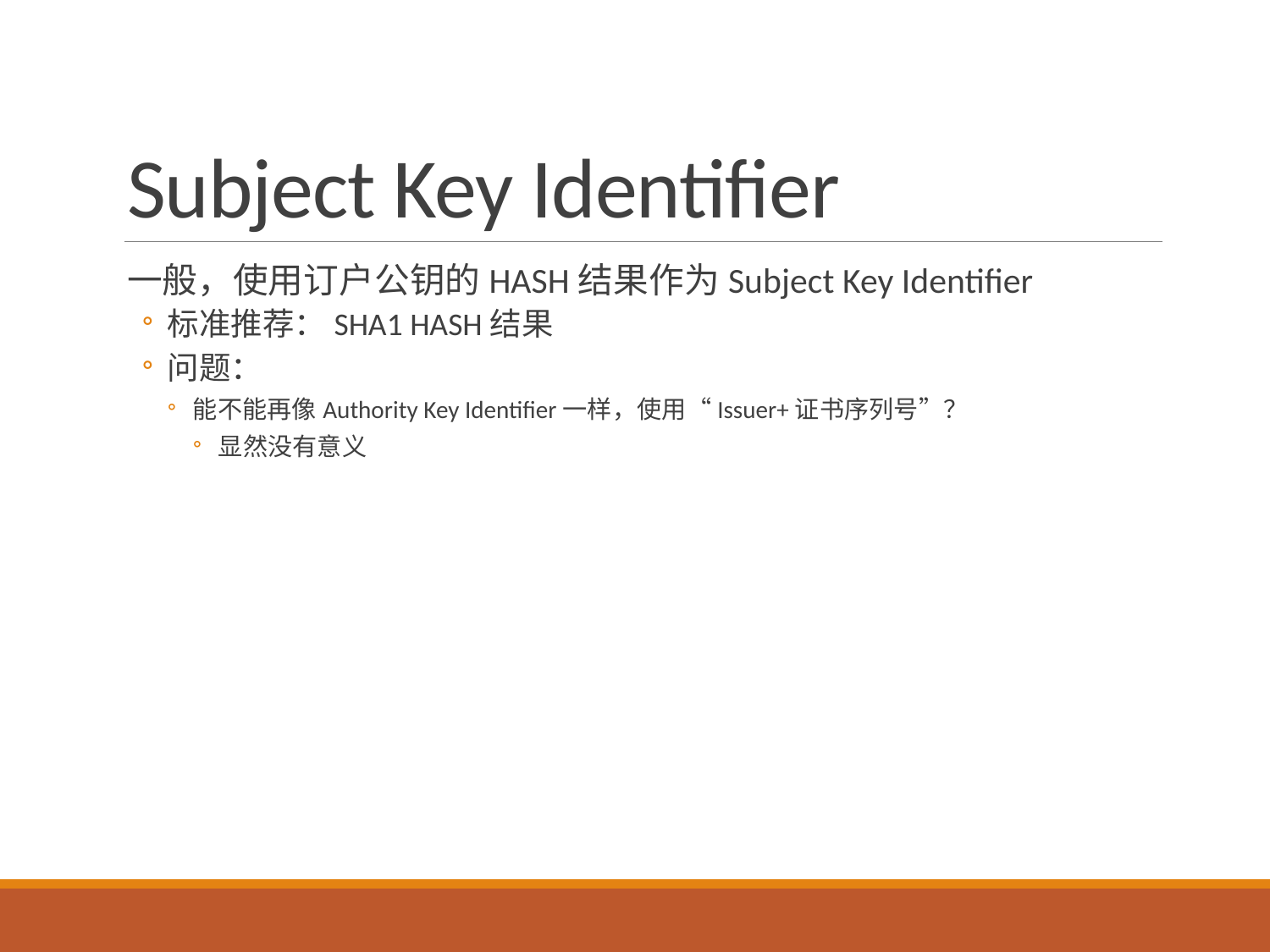

# Subject Key Identifier
一般，使用订户公钥的HASH结果作为Subject Key Identifier
标准推荐：SHA1 HASH结果
问题：
能不能再像Authority Key Identifier一样，使用“Issuer+证书序列号”？
显然没有意义
36